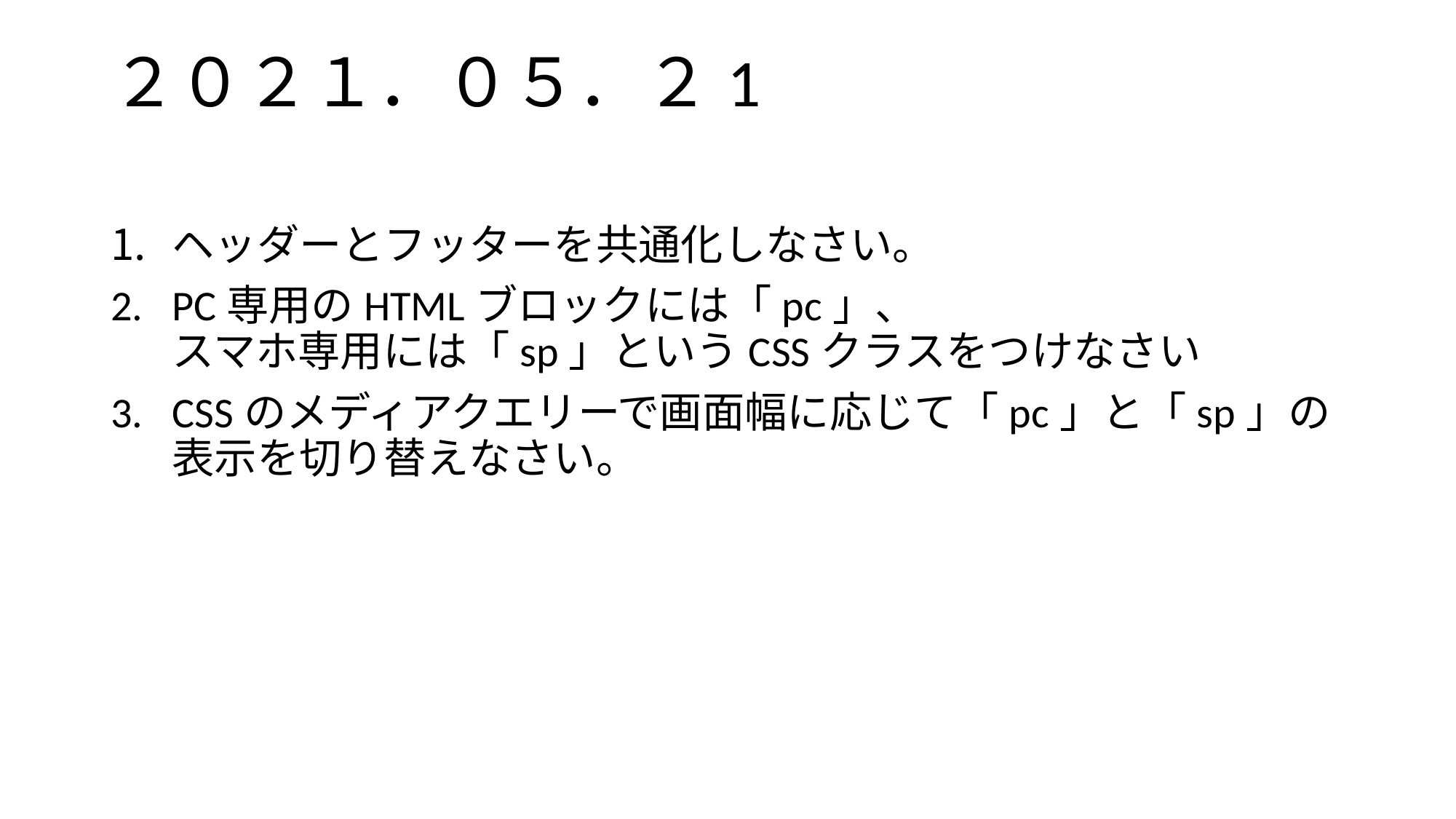

２０２１．０５．２1
ヘッダーとフッターを共通化しなさい。
PC専用のHTMLブロックには「pc」、
スマホ専用には「sp」というCSSクラスをつけなさい
CSSのメディアクエリーで画面幅に応じて「pc」と「sp」の表示を切り替えなさい。